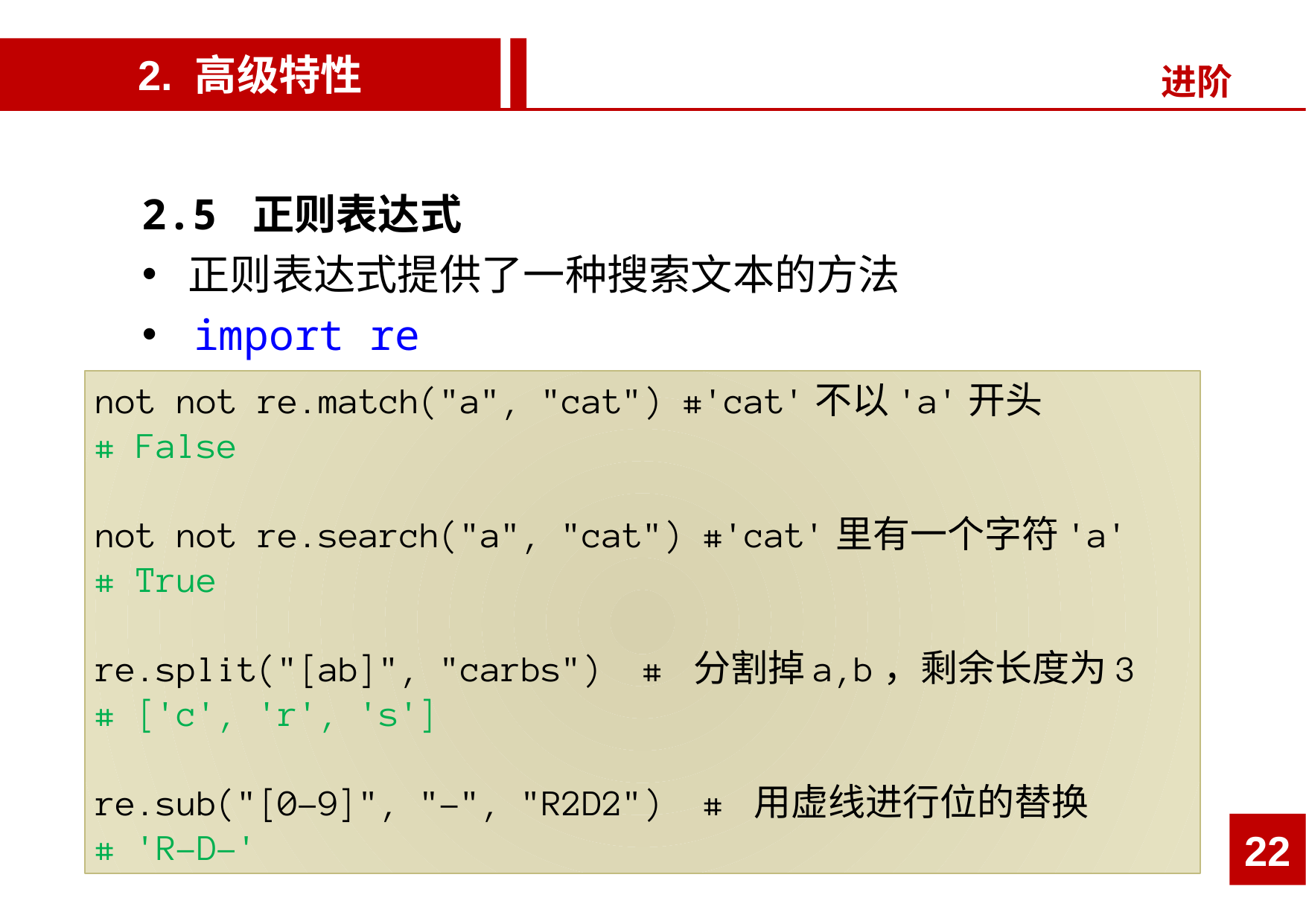

2. 高级特性

进阶
2.5 正则表达式
 正则表达式提供了一种搜索文本的方法
 import re
not not re.match("a", "cat") #'cat'不以'a'开头
# False

not not re.search("a", "cat") #'cat'里有一个字符'a'
# True

re.split("[ab]", "carbs")  # 分割掉a,b，剩余长度为3
# ['c', 'r', 's']

re.sub("[0-9]", "-", "R2D2")  # 用虚线进行位的替换
# 'R-D-'
22